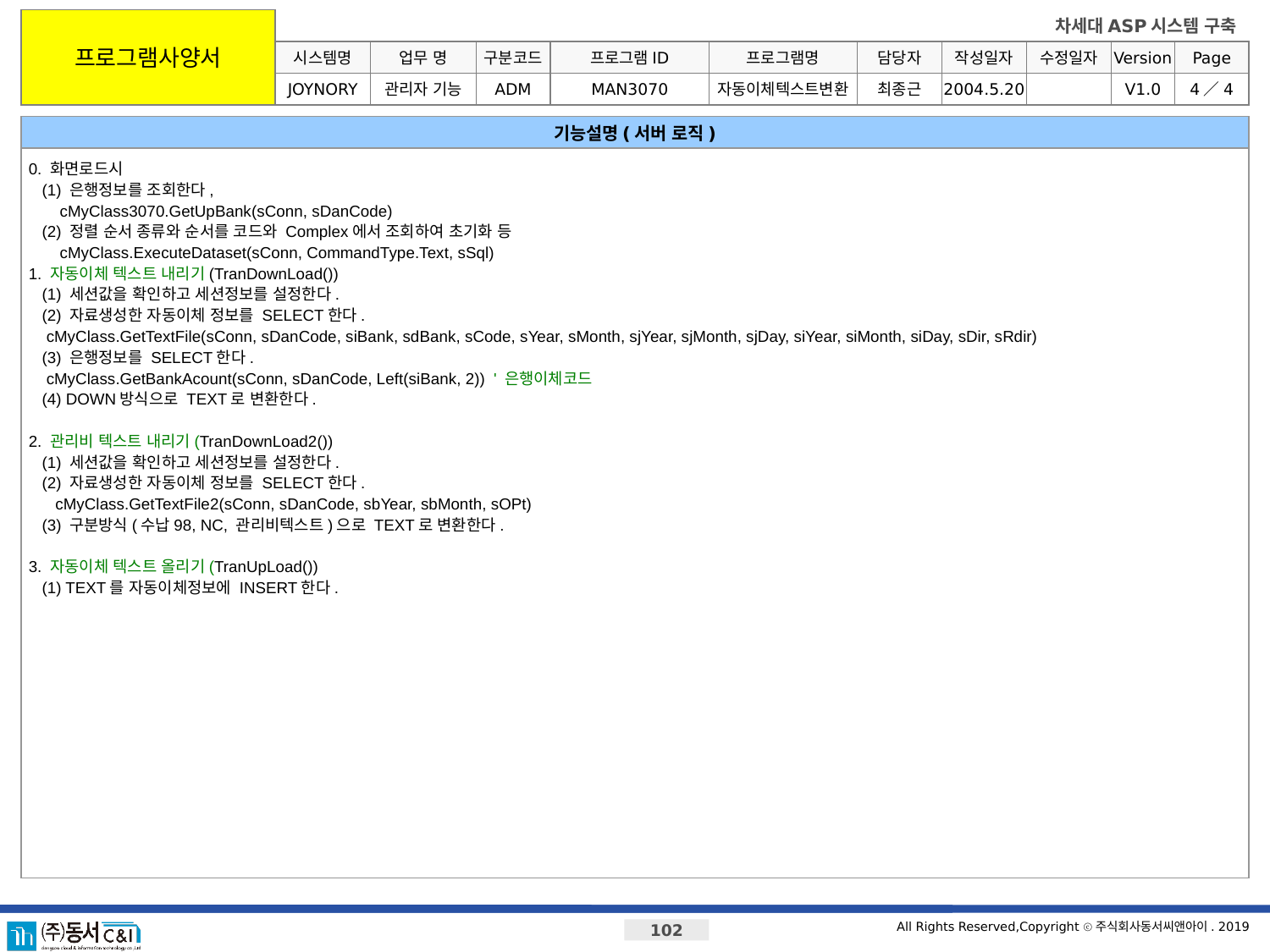

프로그램사양서
시스템명
업무 명
구분코드
프로그램ID
프로그램명
JOYNORY
관리자 기능
ADM
MAN3070
자동이체텍스트변환
최종근
2004.5.20

V1.0
4／4
기능설명(서버 로직)
0. 화면로드시
   (1) 은행정보를 조회한다,
       cMyClass3070.GetUpBank(sConn, sDanCode)
   (2) 정렬 순서 종류와 순서를 코드와 Complex에서 조회하여 초기화 등
       cMyClass.ExecuteDataset(sConn, CommandType.Text, sSql)
1. 자동이체 텍스트 내리기(TranDownLoad())
   (1) 세션값을 확인하고 세션정보를 설정한다.
   (2) 자료생성한 자동이체 정보를 SELECT한다.
    cMyClass.GetTextFile(sConn, sDanCode, siBank, sdBank, sCode, sYear, sMonth, sjYear, sjMonth, sjDay, siYear, siMonth, siDay, sDir, sRdir)
   (3) 은행정보를 SELECT한다.
    cMyClass.GetBankAcount(sConn, sDanCode, Left(siBank, 2))  ' 은행이체코드
   (4) DOWN방식으로 TEXT로 변환한다.

2. 관리비 텍스트 내리기(TranDownLoad2())
   (1) 세션값을 확인하고 세션정보를 설정한다.
   (2) 자료생성한 자동이체 정보를 SELECT한다.
      cMyClass.GetTextFile2(sConn, sDanCode, sbYear, sbMonth, sOPt)
   (3) 구분방식(수납98, NC, 관리비텍스트)으로 TEXT로 변환한다.

3. 자동이체 텍스트 올리기(TranUpLoad())
   (1) TEXT를 자동이체정보에 INSERT한다.